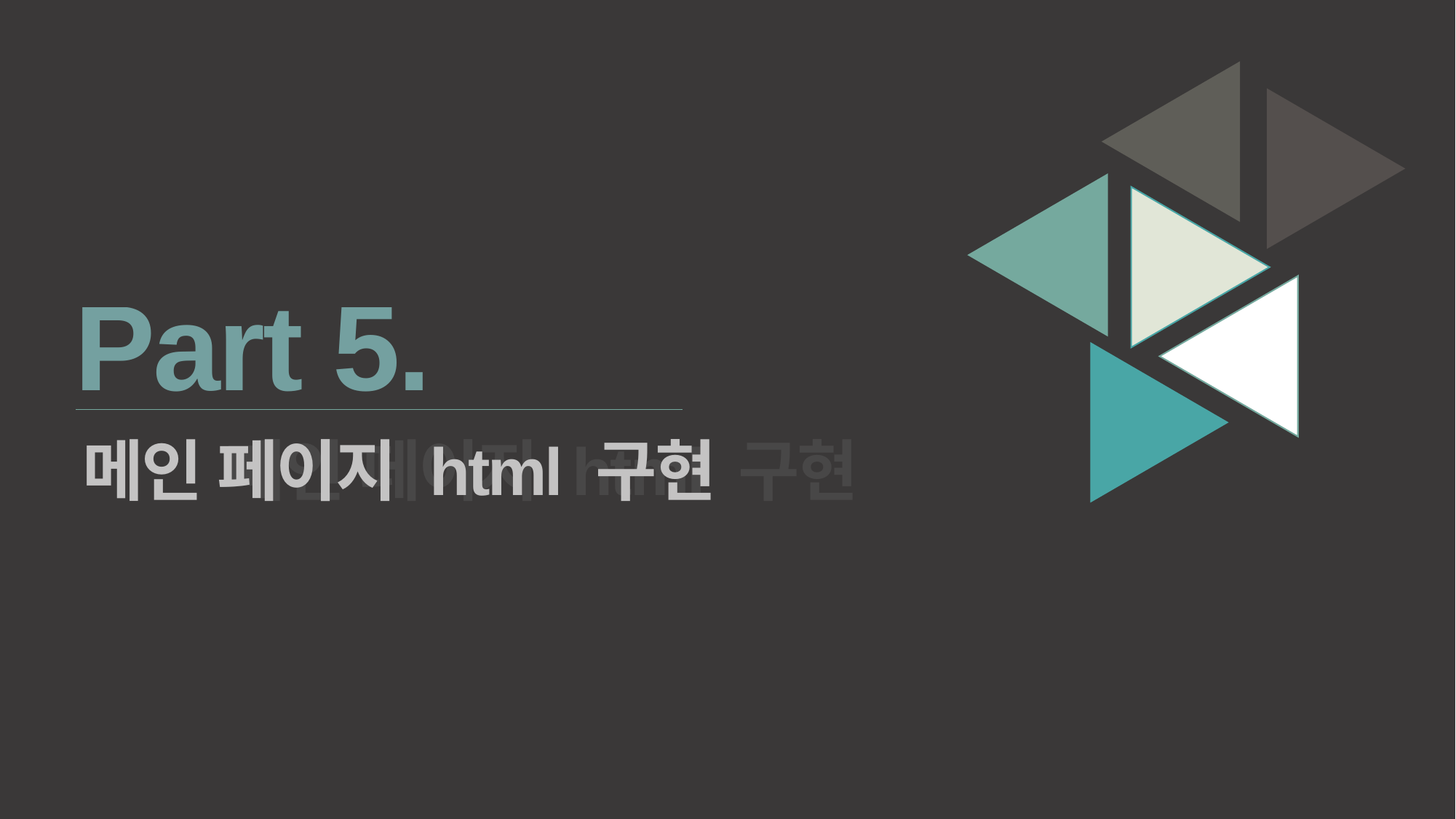

Part 5.
메인 페이지 html 구현
메인 페이지 html 구현
11